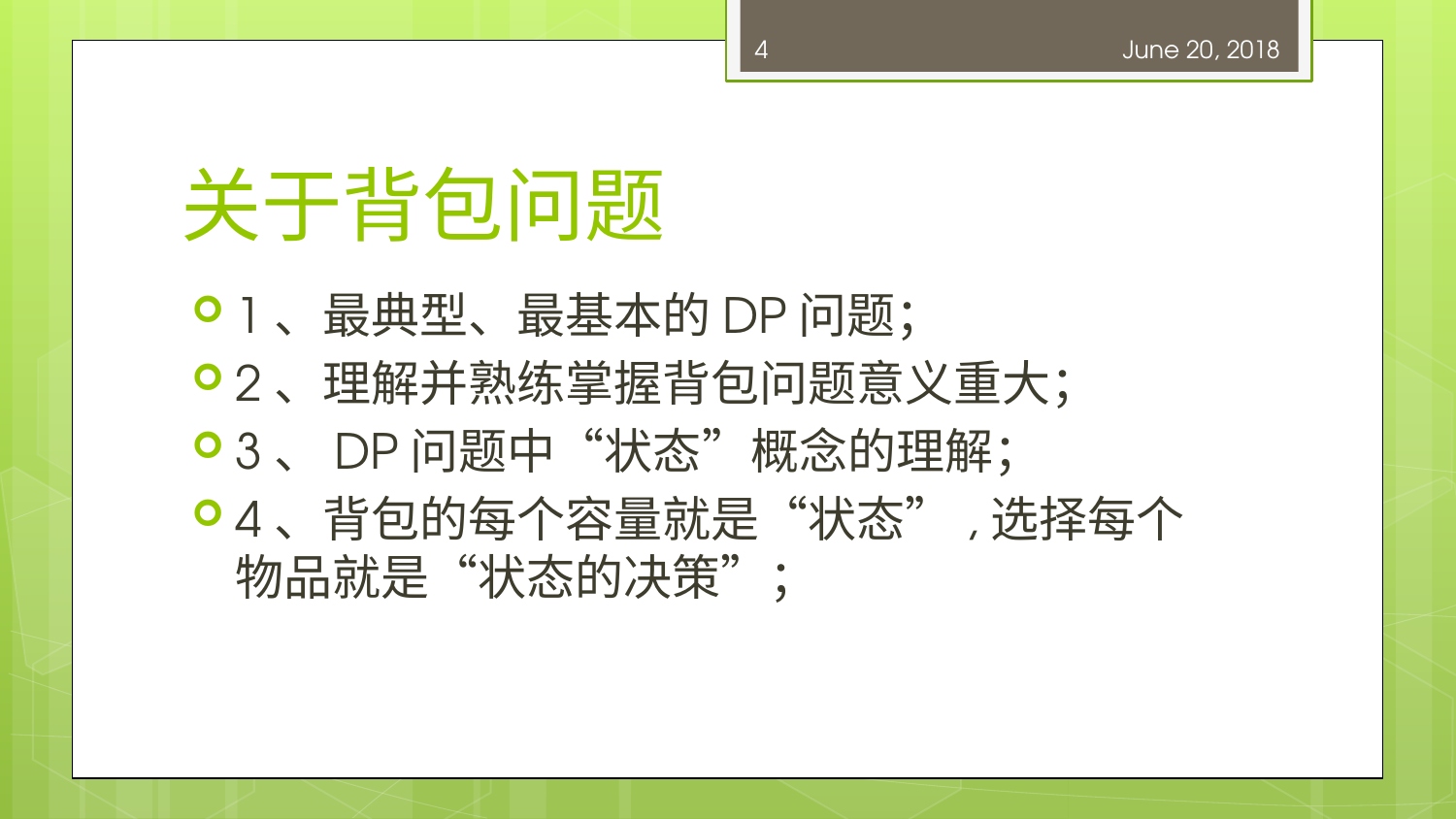

4
June 20, 2018
# 关于背包问题
1、最典型、最基本的DP问题；
2、理解并熟练掌握背包问题意义重大；
3、DP问题中“状态”概念的理解；
4、背包的每个容量就是“状态”,选择每个物品就是“状态的决策”；